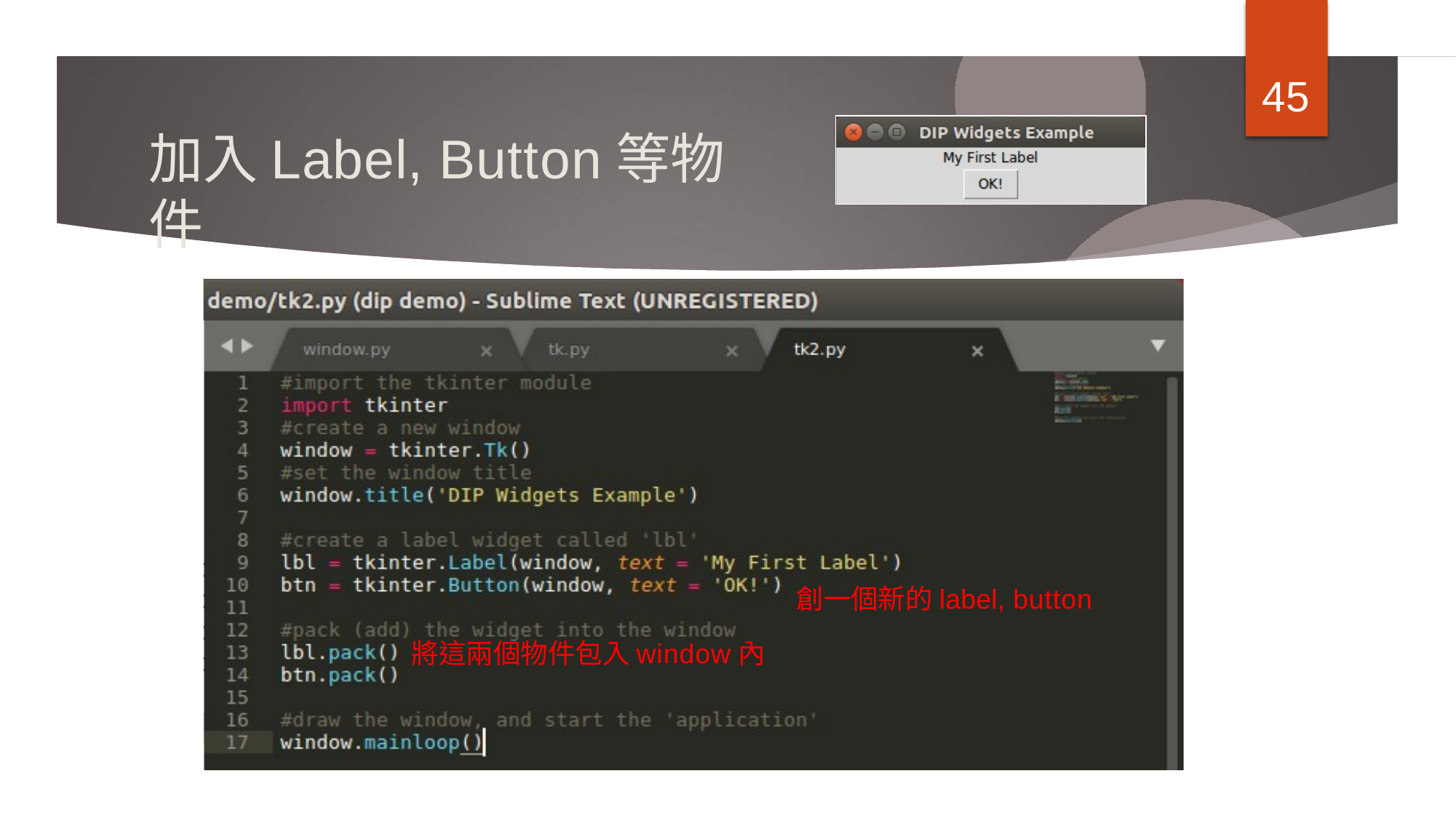

45
# 加入Label, Button等物件

創一個新的label, button

將這兩個物件包入window內